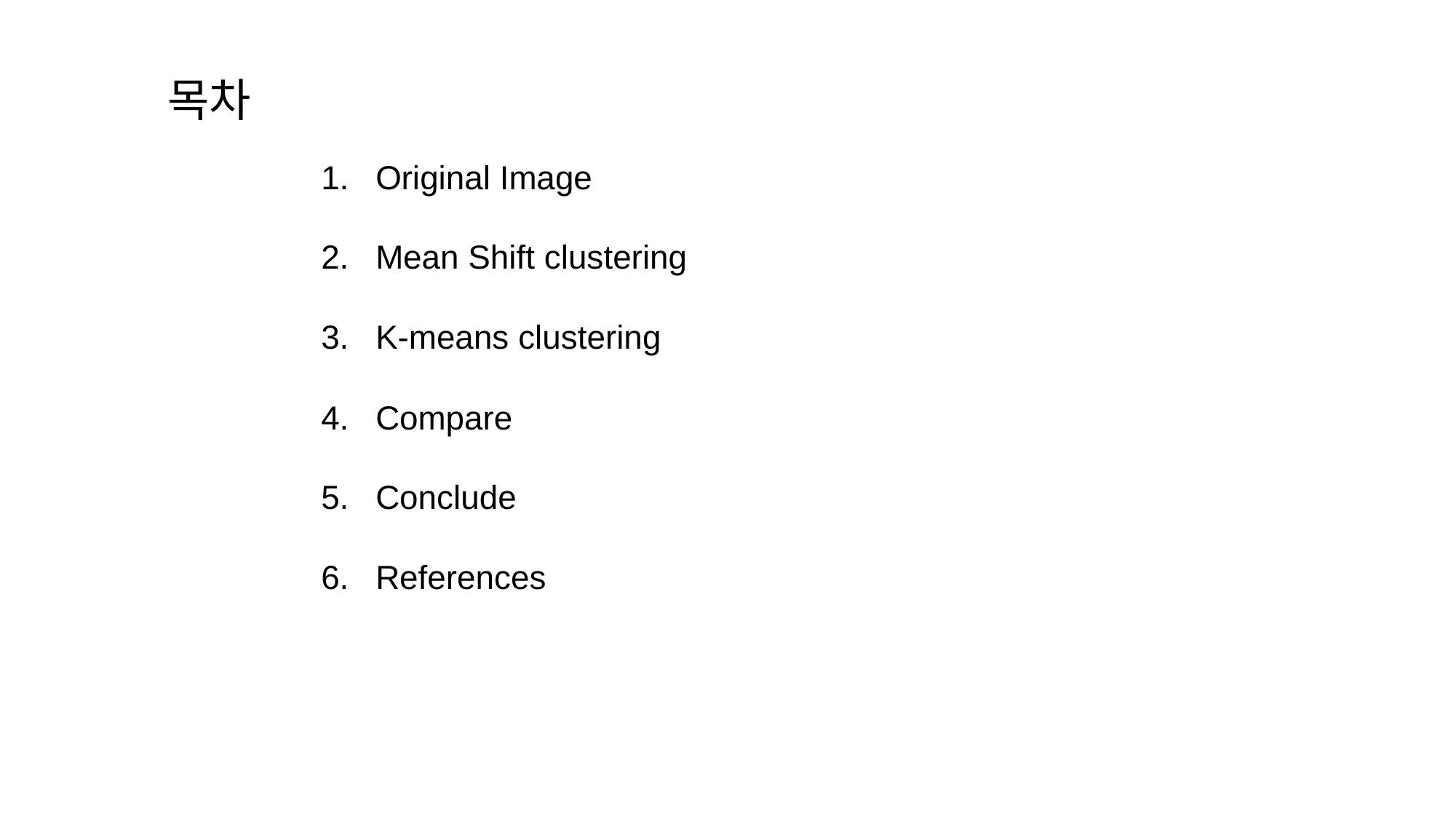

목차
Original Image

Mean Shift clustering

K-means clustering

Compare

Conclude

References